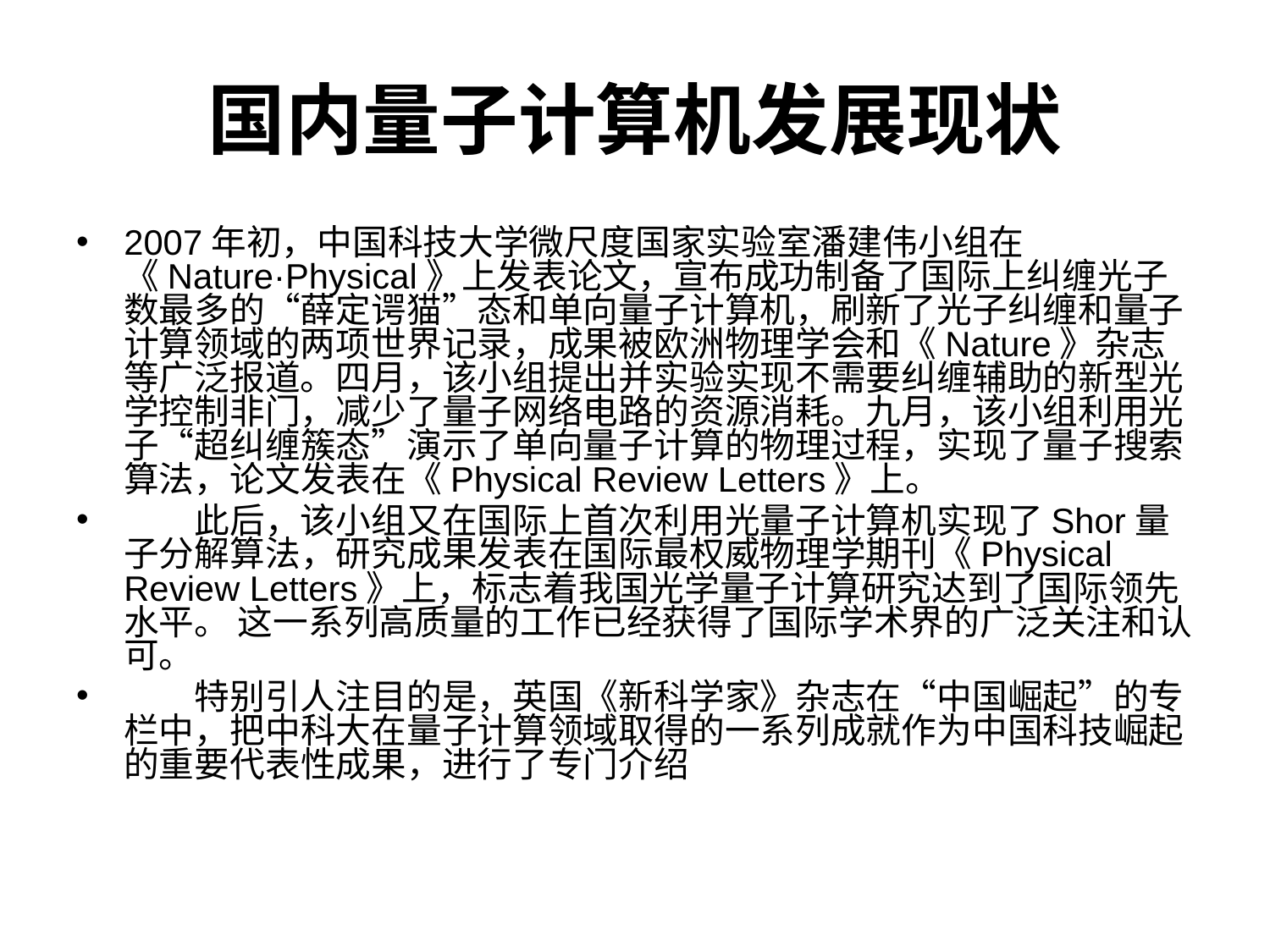

# 国内量子计算机发展现状
2007年初，中国科技大学微尺度国家实验室潘建伟小组在《Nature·Physical》上发表论文，宣布成功制备了国际上纠缠光子数最多的“薛定谔猫”态和单向量子计算机，刷新了光子纠缠和量子计算领域的两项世界记录，成果被欧洲物理学会和《Nature》杂志等广泛报道。四月，该小组提出并实验实现不需要纠缠辅助的新型光学控制非门，减少了量子网络电路的资源消耗。九月，该小组利用光子“超纠缠簇态”演示了单向量子计算的物理过程，实现了量子搜索算法，论文发表在《Physical Review Letters》上。
　　此后，该小组又在国际上首次利用光量子计算机实现了Shor量子分解算法，研究成果发表在国际最权威物理学期刊《Physical Review Letters》上，标志着我国光学量子计算研究达到了国际领先水平。 这一系列高质量的工作已经获得了国际学术界的广泛关注和认可。
　　特别引人注目的是，英国《新科学家》杂志在“中国崛起”的专栏中，把中科大在量子计算领域取得的一系列成就作为中国科技崛起的重要代表性成果，进行了专门介绍